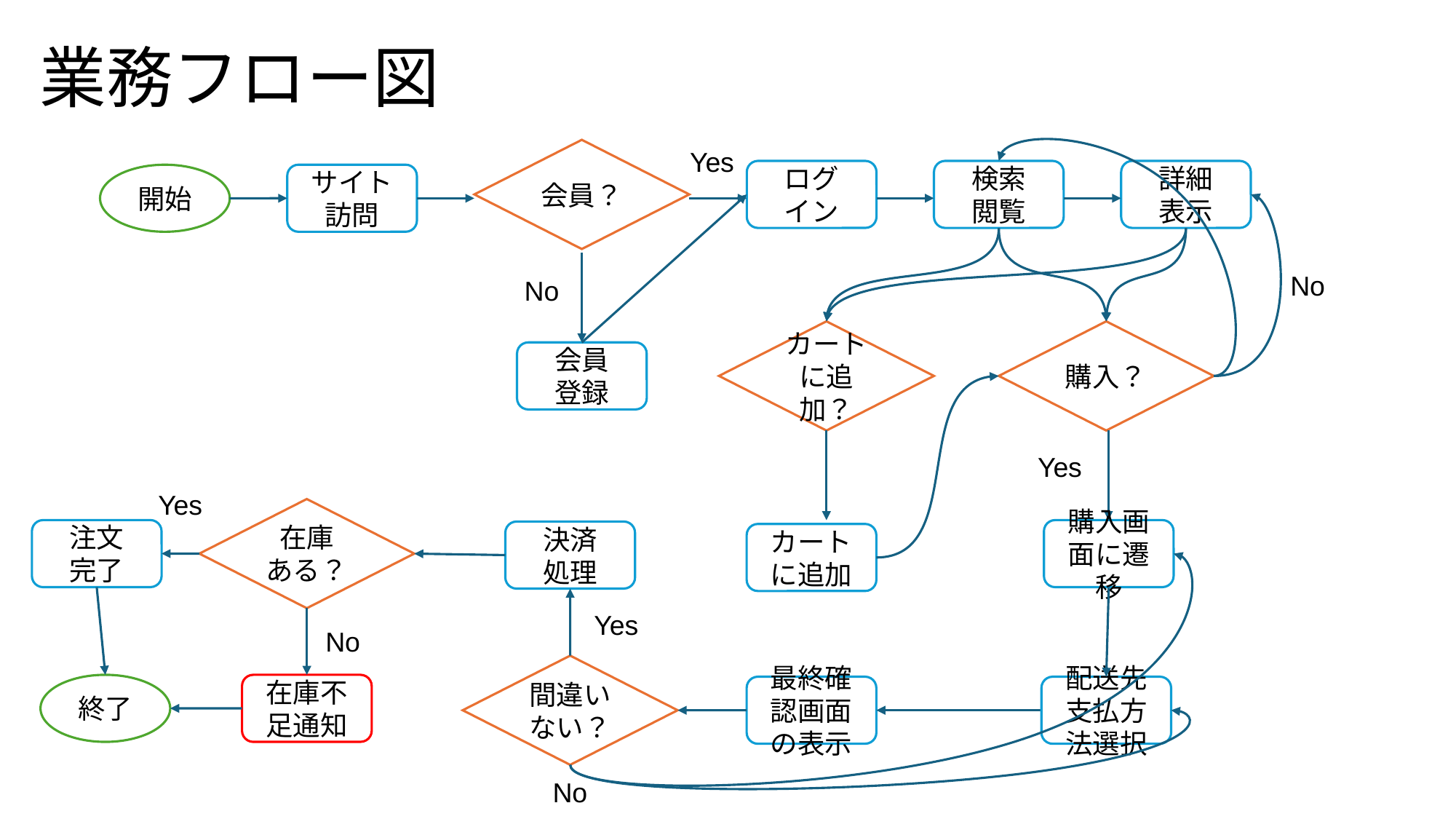

# 業務フロー図
会員？
Yes
ログ
イン
検索
閲覧
詳細
表示
開始
サイト訪問
No
No
カートに追加？
購入？
会員
登録
Yes
Yes
在庫
ある？
注文
完了
購入画面に遷移
決済
処理
カートに追加
Yes
No
間違いない？
終了
在庫不足通知
最終確認画面の表示
配送先支払方法選択
No